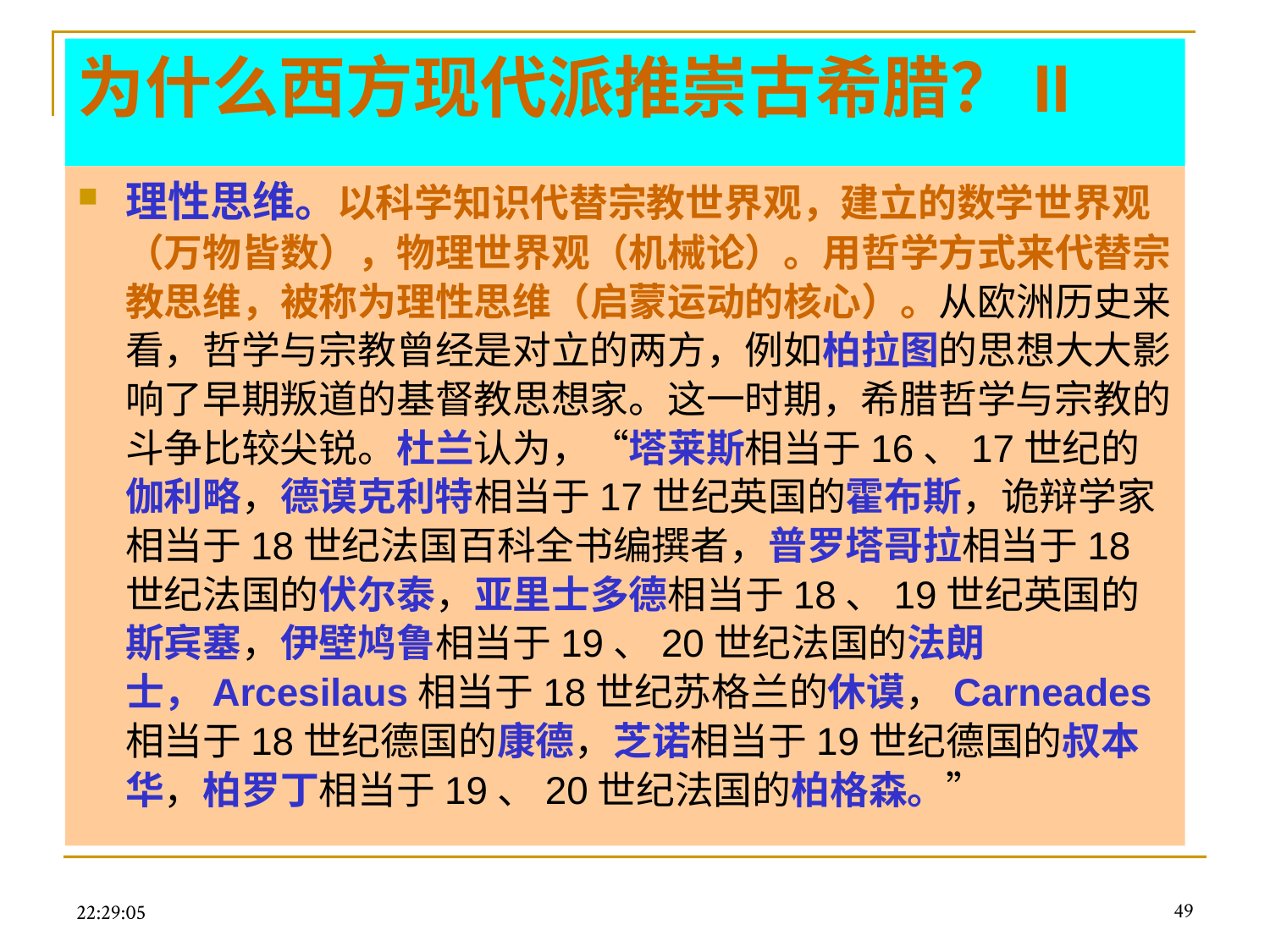

# 为什么西方现代派推崇古希腊？II
理性思维。以科学知识代替宗教世界观，建立的数学世界观（万物皆数），物理世界观（机械论）。用哲学方式来代替宗教思维，被称为理性思维（启蒙运动的核心）。从欧洲历史来看，哲学与宗教曾经是对立的两方，例如柏拉图的思想大大影响了早期叛道的基督教思想家。这一时期，希腊哲学与宗教的斗争比较尖锐。杜兰认为，“塔莱斯相当于16、17世纪的伽利略，德谟克利特相当于17世纪英国的霍布斯，诡辩学家相当于18世纪法国百科全书编撰者，普罗塔哥拉相当于18世纪法国的伏尔泰，亚里士多德相当于18、19世纪英国的斯宾塞，伊壁鸠鲁相当于19、20世纪法国的法朗士，Arcesilaus相当于18世纪苏格兰的休谟，Carneades相当于18世纪德国的康德，芝诺相当于19世纪德国的叔本华，柏罗丁相当于19、20世纪法国的柏格森。”
22:29:05
49